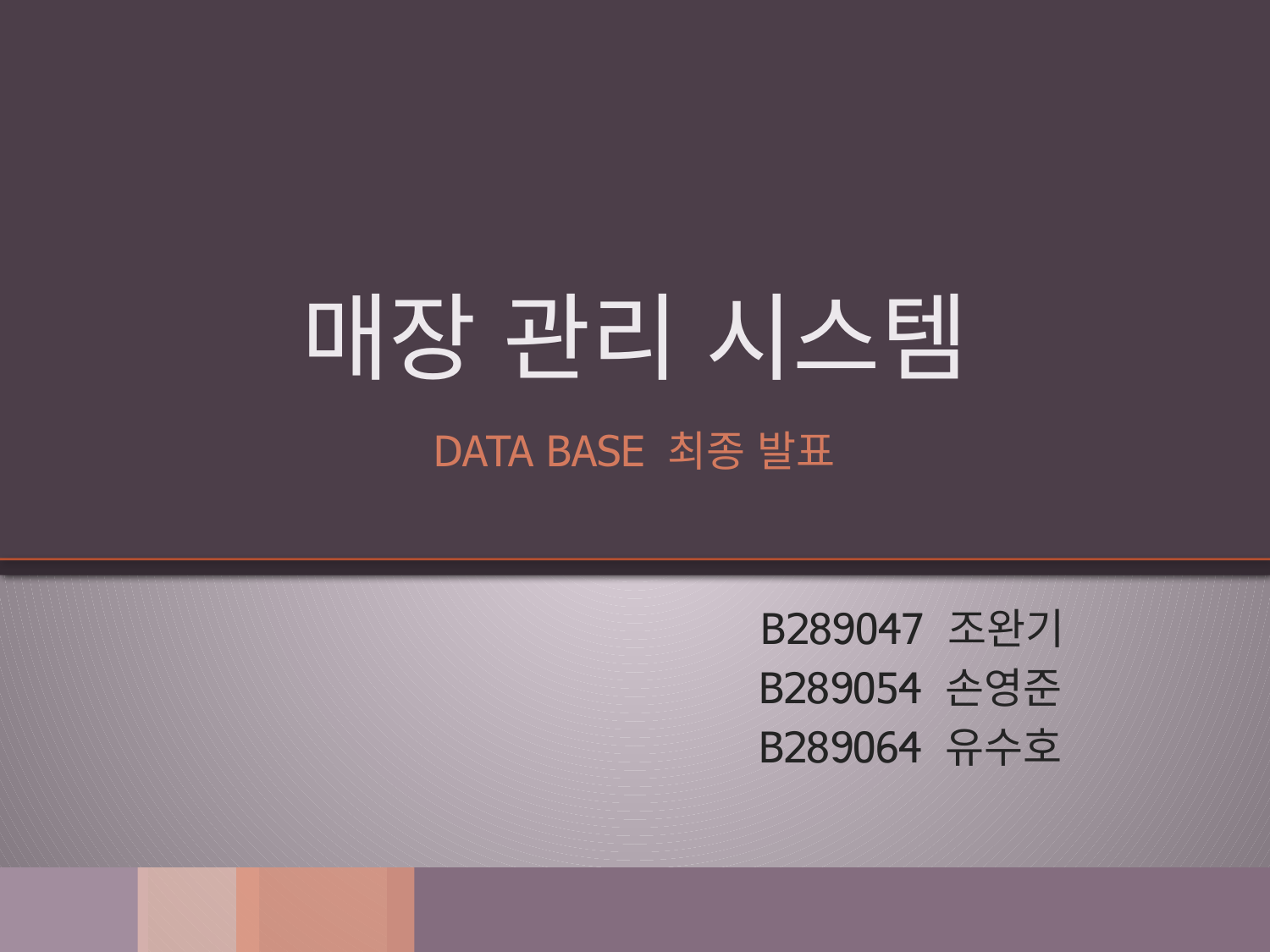

# 매장 관리 시스템
DATA BASE 최종 발표

		                       B289047 조완기
                                          B289054 손영준
                                          B289064 유수호